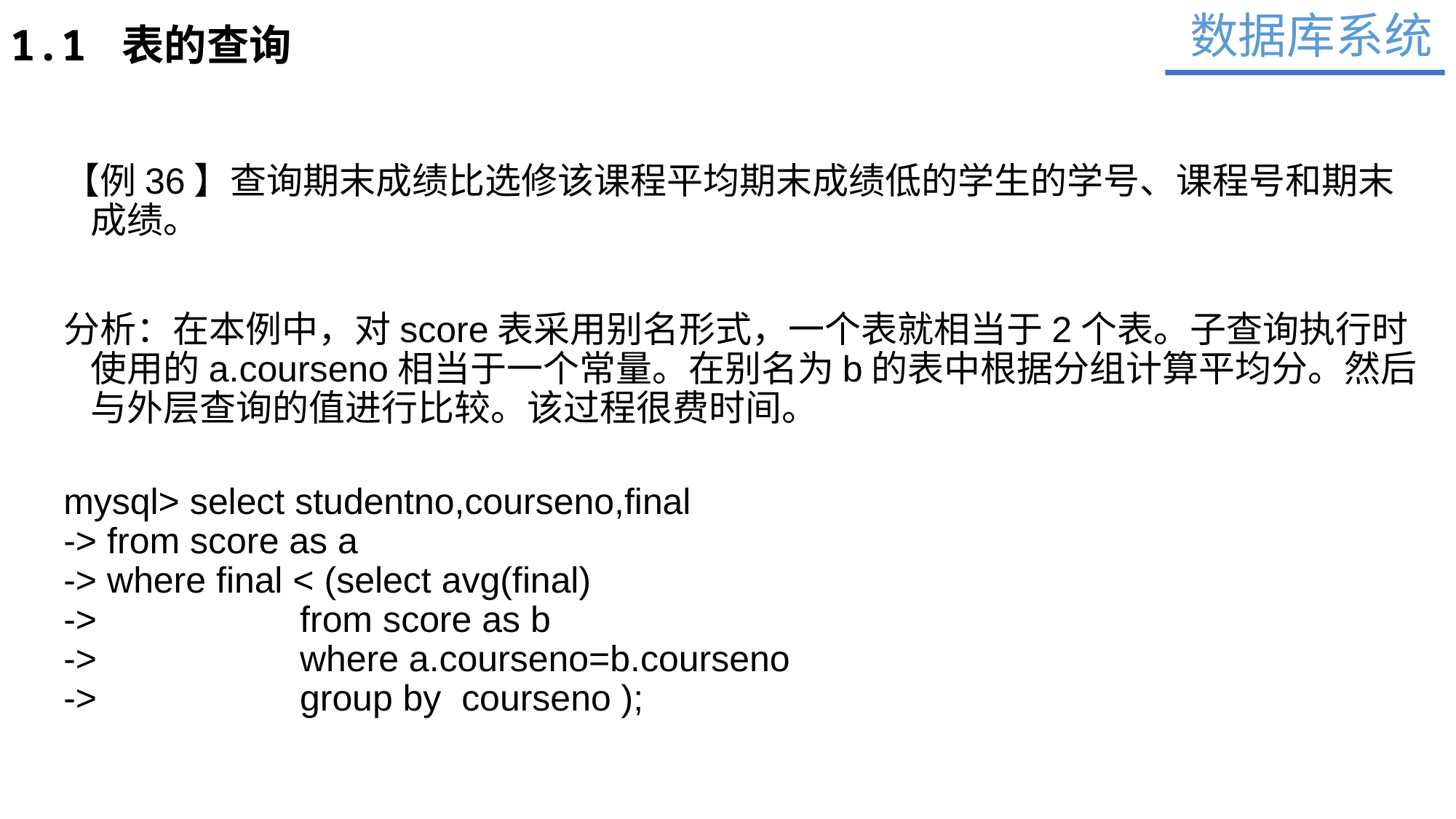

数据库系统
1.1 表的查询

【例36】查询期末成绩比选修该课程平均期末成绩低的学生的学号、课程号和期末成绩。

分析：在本例中，对score表采用别名形式，一个表就相当于2个表。子查询执行时使用的a.courseno相当于一个常量。在别名为b的表中根据分组计算平均分。然后与外层查询的值进行比较。该过程很费时间。

mysql> select studentno,courseno,final
-> from score as a
-> where final < (select avg(final)
->                    from score as b
->                    where a.courseno=b.courseno
->                    group by  courseno );